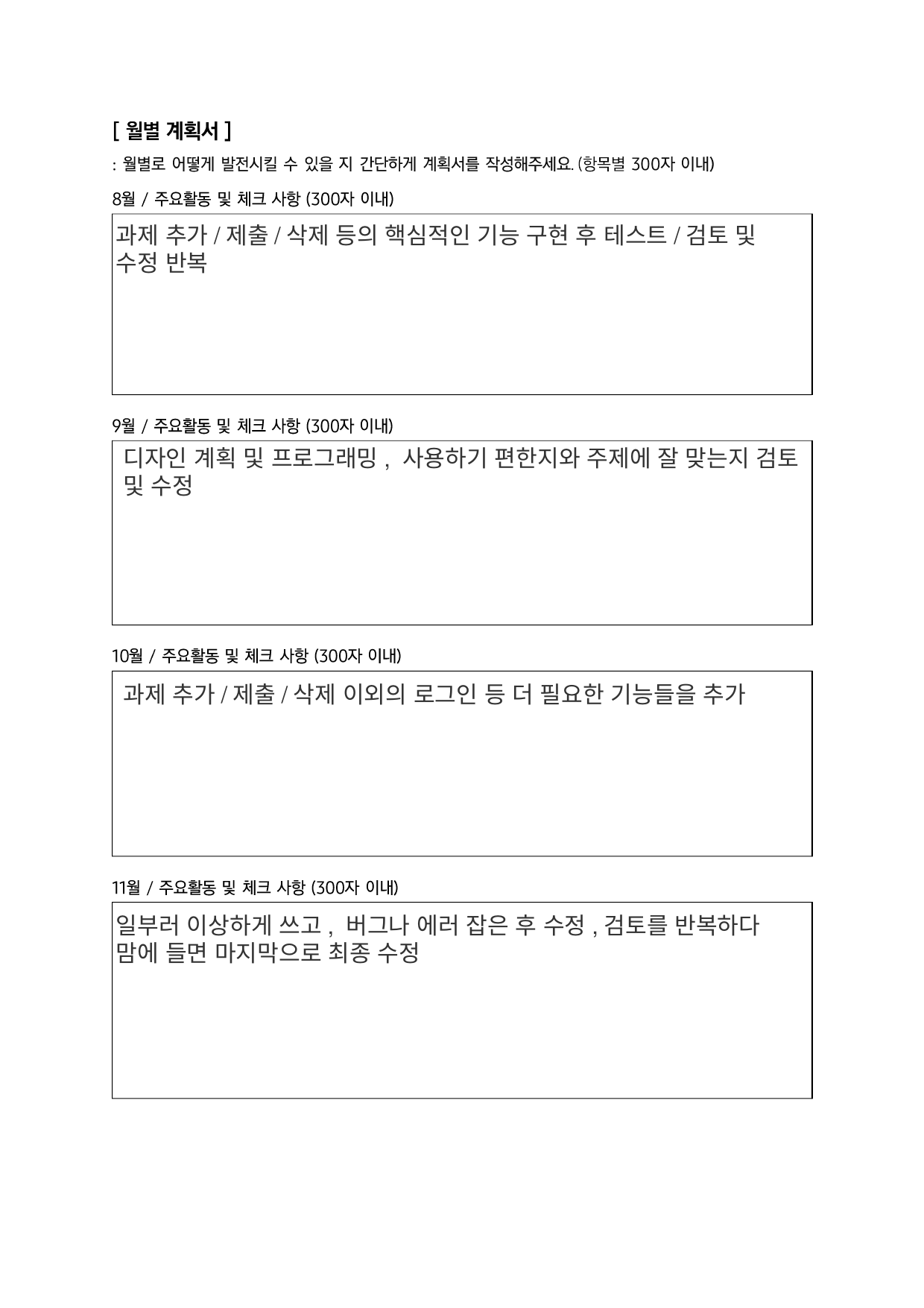

과제 추가/제출/삭제 등의 핵심적인 기능 구현 후 테스트/검토 및 수정 반복

디자인 계획 및 프로그래밍, 사용하기 편한지와 주제에 잘 맞는지 검토 및 수정

과제 추가/제출/삭제 이외의 로그인 등 더 필요한 기능들을 추가

일부러 이상하게 쓰고, 버그나 에러 잡은 후 수정,검토를 반복하다 맘에 들면 마지막으로 최종 수정